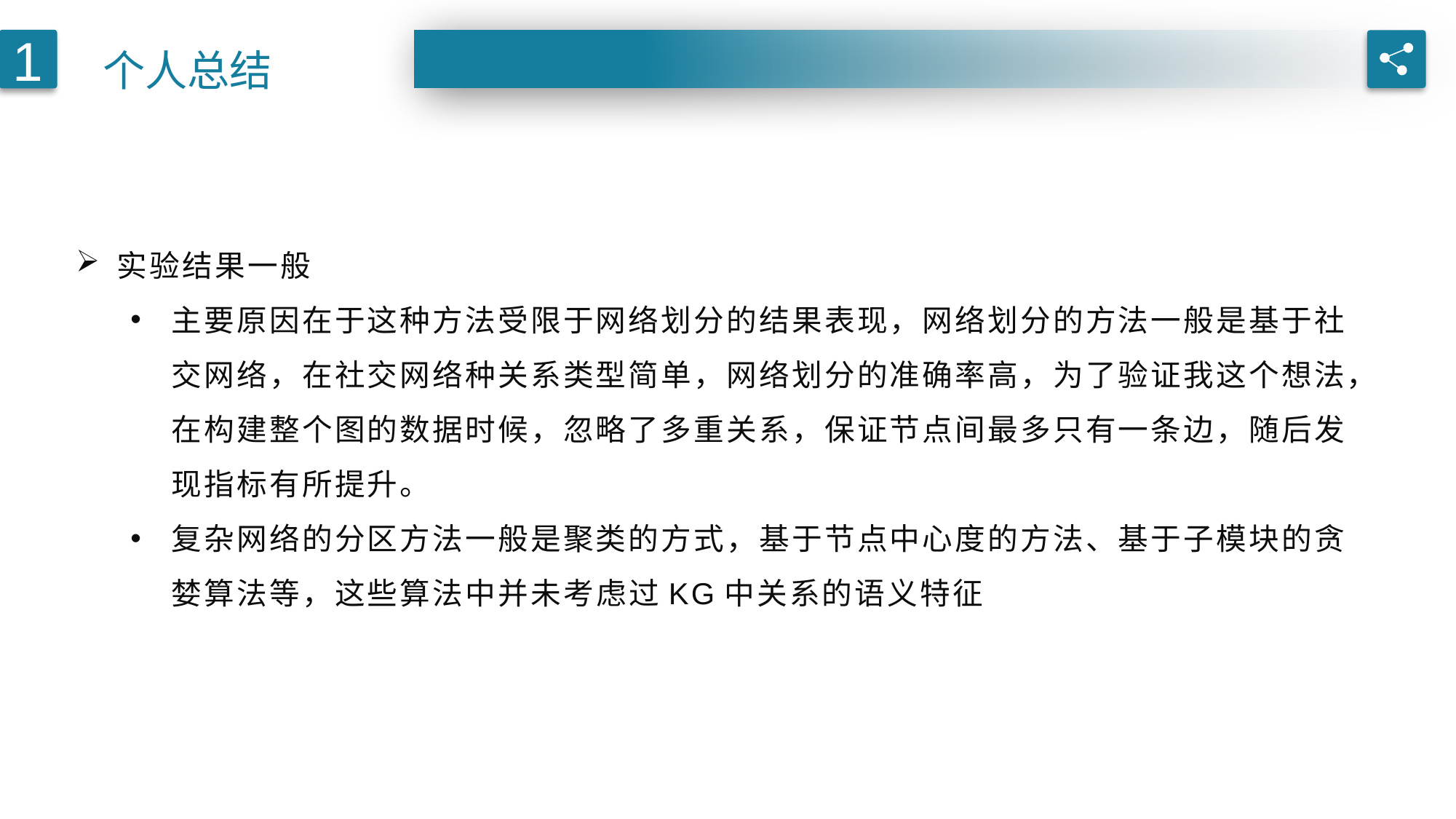

个人总结
1

实验结果一般
主要原因在于这种方法受限于网络划分的结果表现，网络划分的方法一般是基于社交网络，在社交网络种关系类型简单，网络划分的准确率高，为了验证我这个想法，在构建整个图的数据时候，忽略了多重关系，保证节点间最多只有一条边，随后发现指标有所提升。
复杂网络的分区方法一般是聚类的方式，基于节点中心度的方法、基于子模块的贪婪算法等，这些算法中并未考虑过KG中关系的语义特征